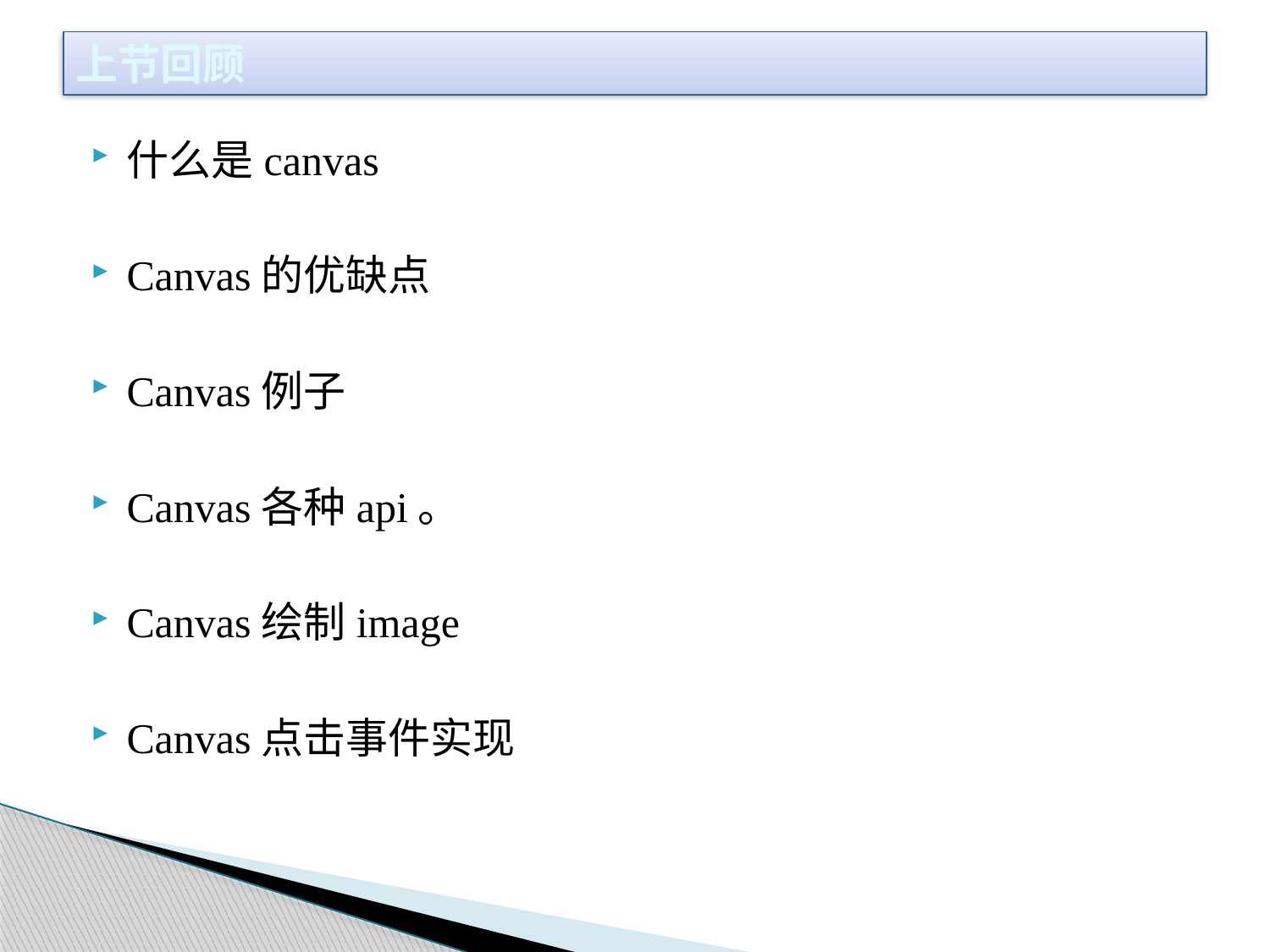

上节回顾
什么是canvas

Canvas的优缺点

Canvas例子

Canvas各种api。

Canvas绘制image

Canvas点击事件实现